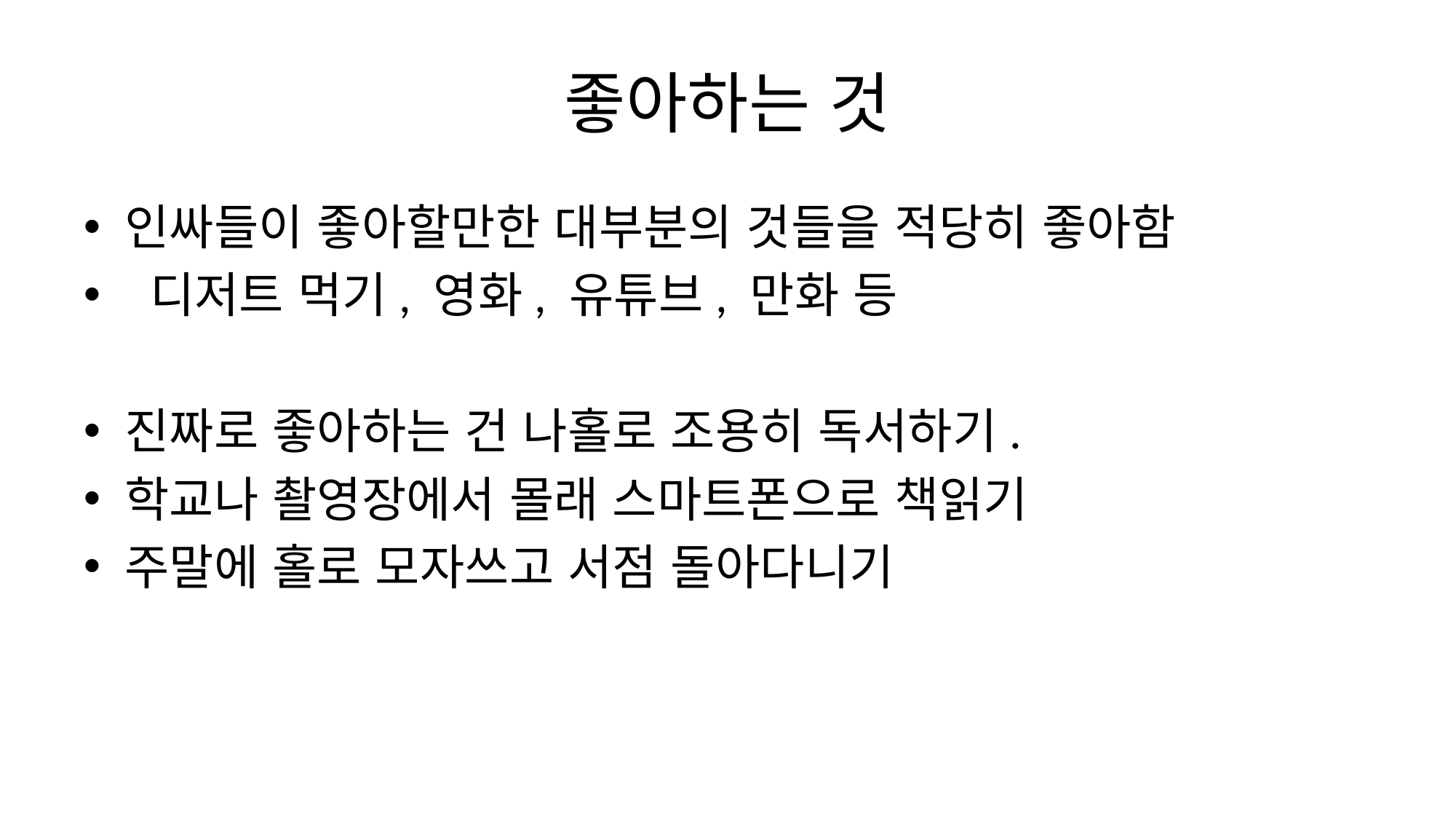

# 좋아하는 것
인싸들이 좋아할만한 대부분의 것들을 적당히 좋아함
 디저트 먹기, 영화, 유튜브, 만화 등

진짜로 좋아하는 건 나홀로 조용히 독서하기.
학교나 촬영장에서 몰래 스마트폰으로 책읽기
주말에 홀로 모자쓰고 서점 돌아다니기